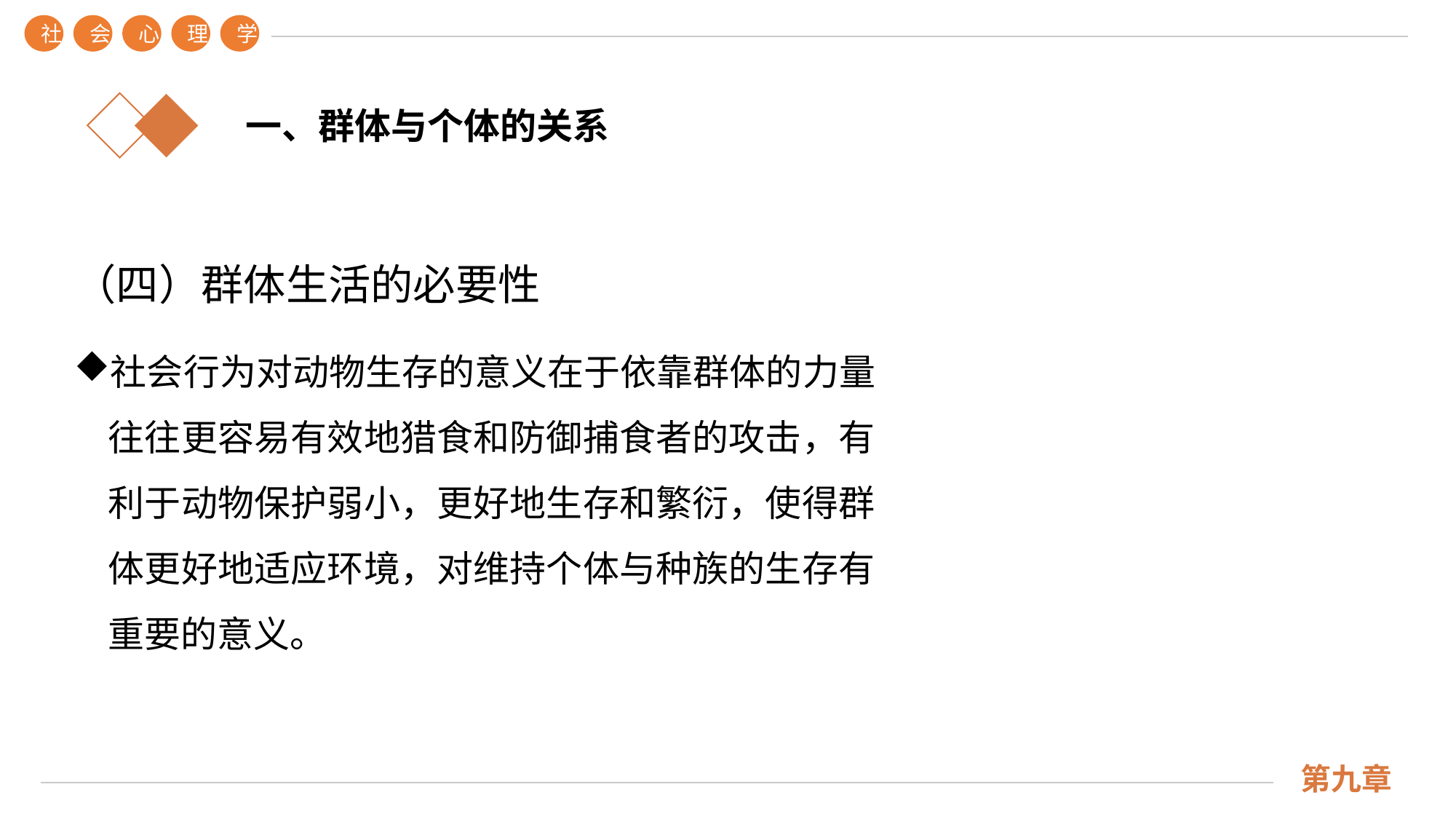

社
会
心
理
学

一、群体与个体的关系
（四）群体生活的必要性
社会行为对动物生存的意义在于依靠群体的力量往往更容易有效地猎食和防御捕食者的攻击，有利于动物保护弱小，更好地生存和繁衍，使得群体更好地适应环境，对维持个体与种族的生存有重要的意义。
第九章